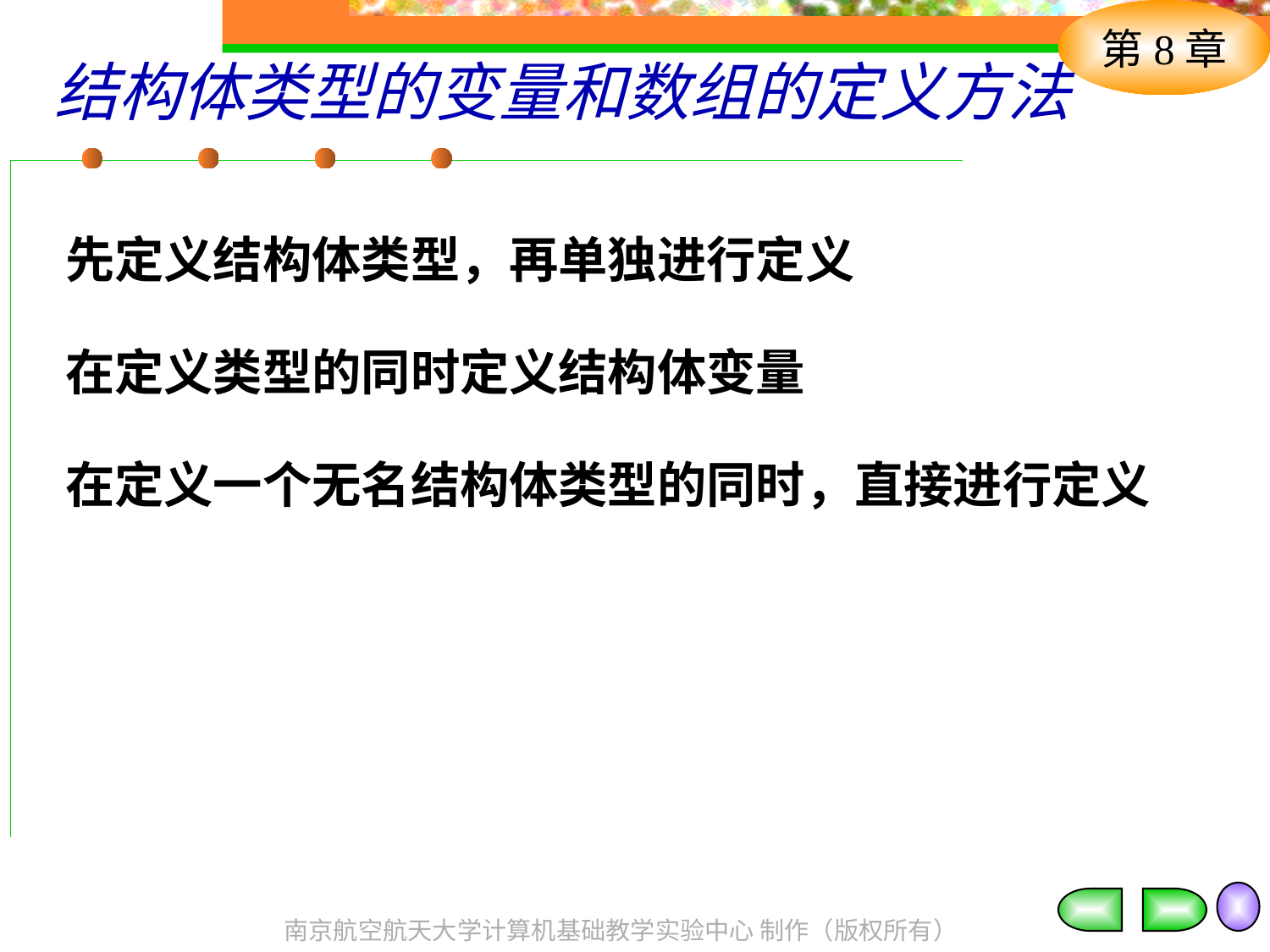

# 结构体类型的变量和数组的定义方法
先定义结构体类型，再单独进行定义
在定义类型的同时定义结构体变量
在定义一个无名结构体类型的同时，直接进行定义